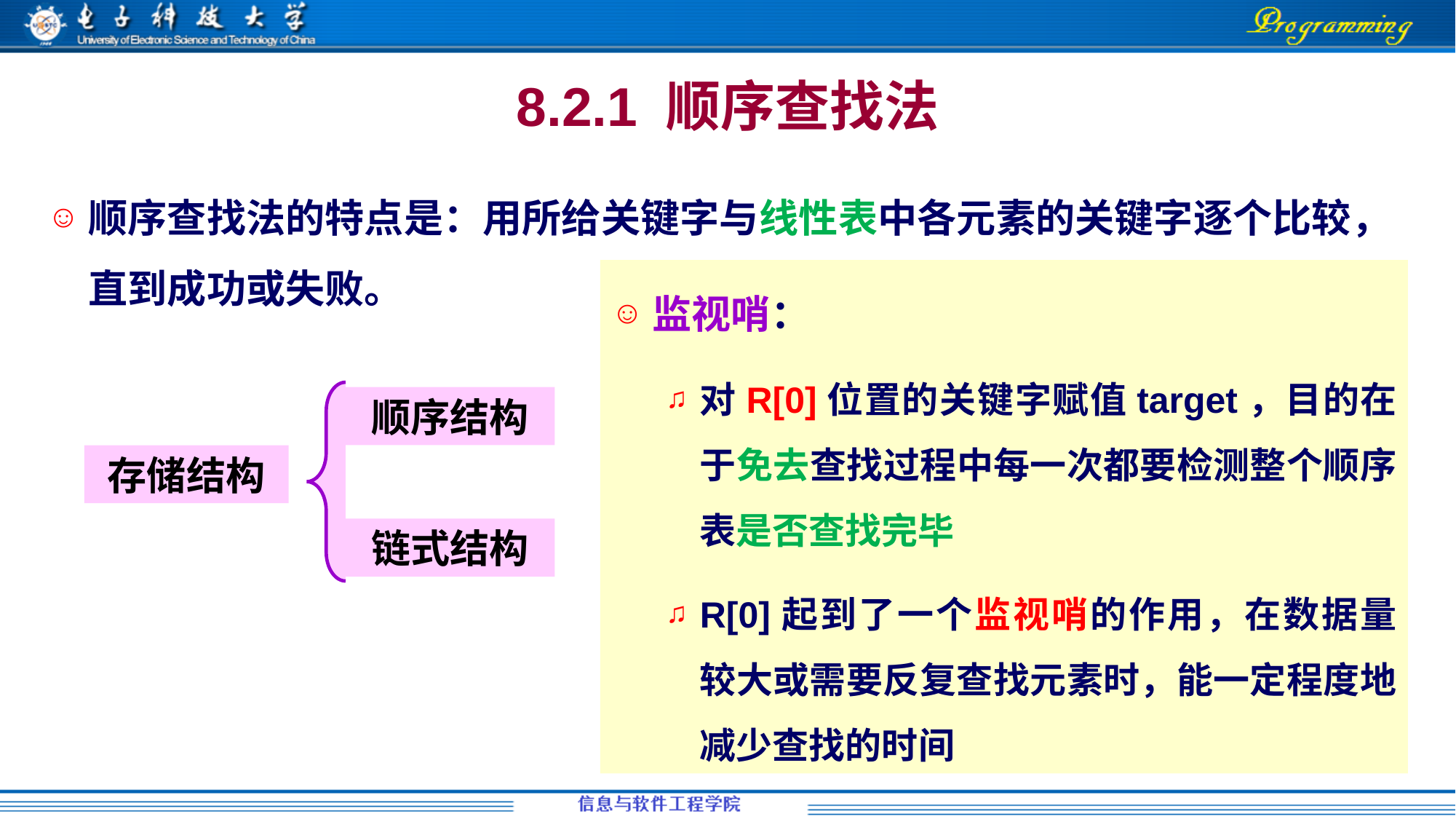

# 8.2.1 顺序查找法
顺序查找法的特点是：用所给关键字与线性表中各元素的关键字逐个比较，直到成功或失败。
监视哨：
对R[0]位置的关键字赋值target，目的在于免去查找过程中每一次都要检测整个顺序表是否查找完毕
R[0]起到了一个监视哨的作用，在数据量较大或需要反复查找元素时，能一定程度地减少查找的时间

顺序结构
存储结构
链式结构